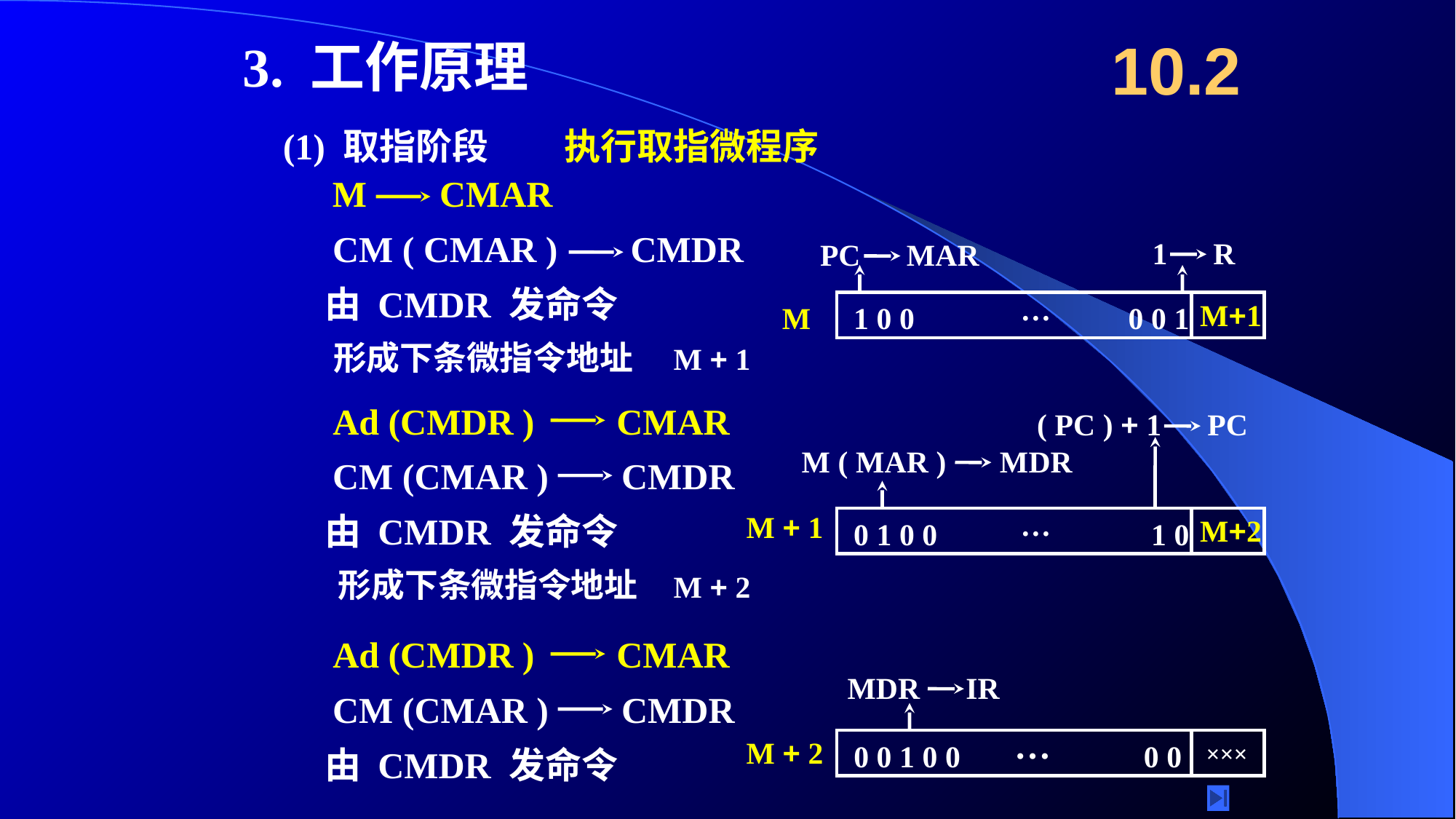

10.2
3. 工作原理
(1) 取指阶段
执行取指微程序
M        CMAR

CM ( CMAR )        CMDR

1      R

PC      MAR

由 CMDR 发命令
…
M+1

M
1 0 0                            0 0 1
形成下条微指令地址
M + 1
Ad (CMDR )         CMAR

( PC ) + 1      PC

M ( MAR )       MDR

CM (CMAR )        CMDR

…
M + 1
M+2

0 1 0 0                            1 0
由 CMDR 发命令
形成下条微指令地址
M + 2
Ad (CMDR )         CMAR

MDR      IR

CM (CMAR )        CMDR

…
M + 2

0 0 1 0 0                        0 0
×××
由 CMDR 发命令